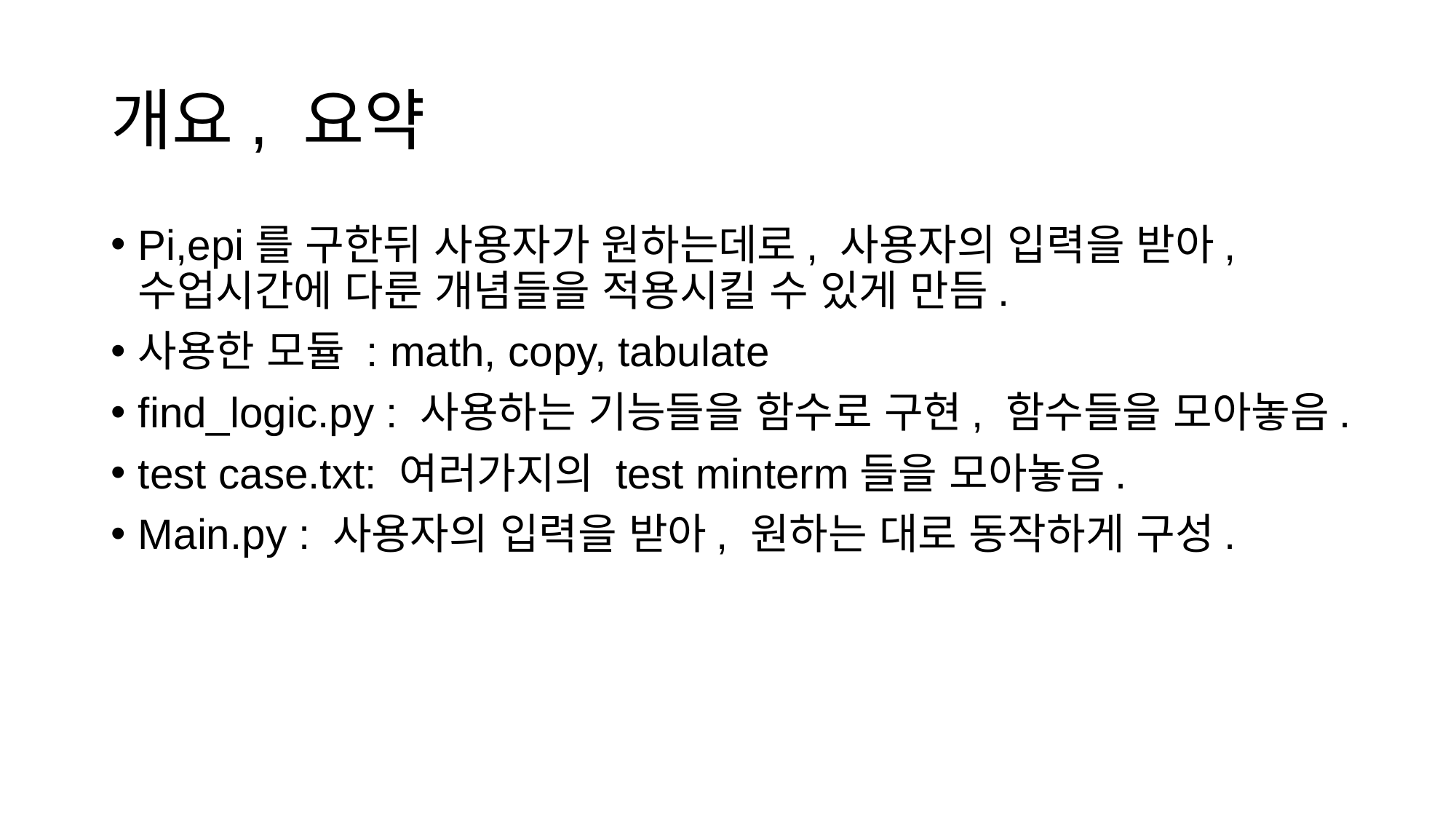

# 개요, 요약
Pi,epi를 구한뒤 사용자가 원하는데로, 사용자의 입력을 받아, 수업시간에 다룬 개념들을 적용시킬 수 있게 만듬.
사용한 모듈 : math, copy, tabulate
find_logic.py : 사용하는 기능들을 함수로 구현, 함수들을 모아놓음.
test case.txt: 여러가지의 test minterm들을 모아놓음.
Main.py : 사용자의 입력을 받아, 원하는 대로 동작하게 구성.